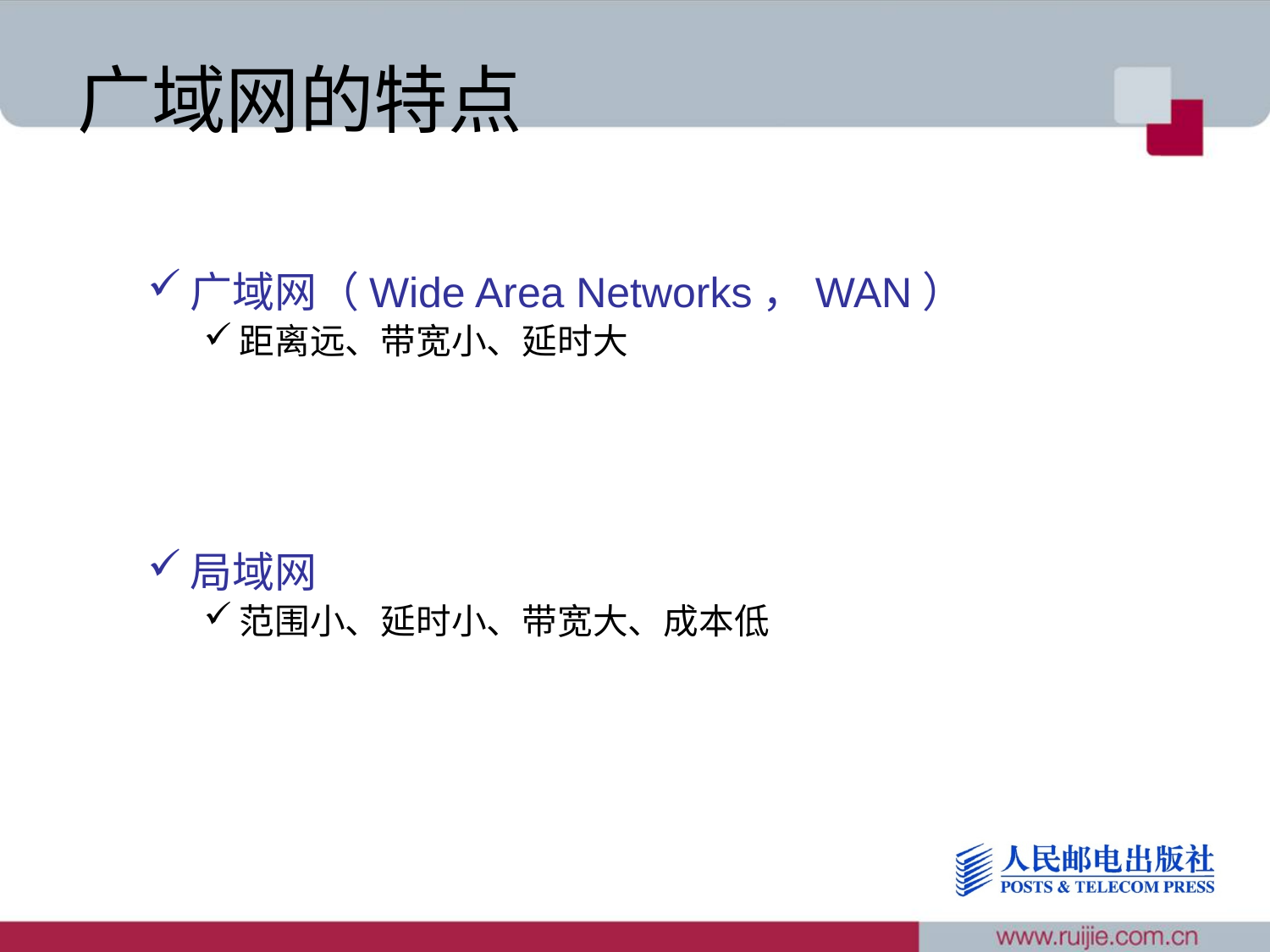

广域网的特点

广域网（Wide Area Networks，WAN）
距离远、带宽小、延时大

局域网
范围小、延时小、带宽大、成本低